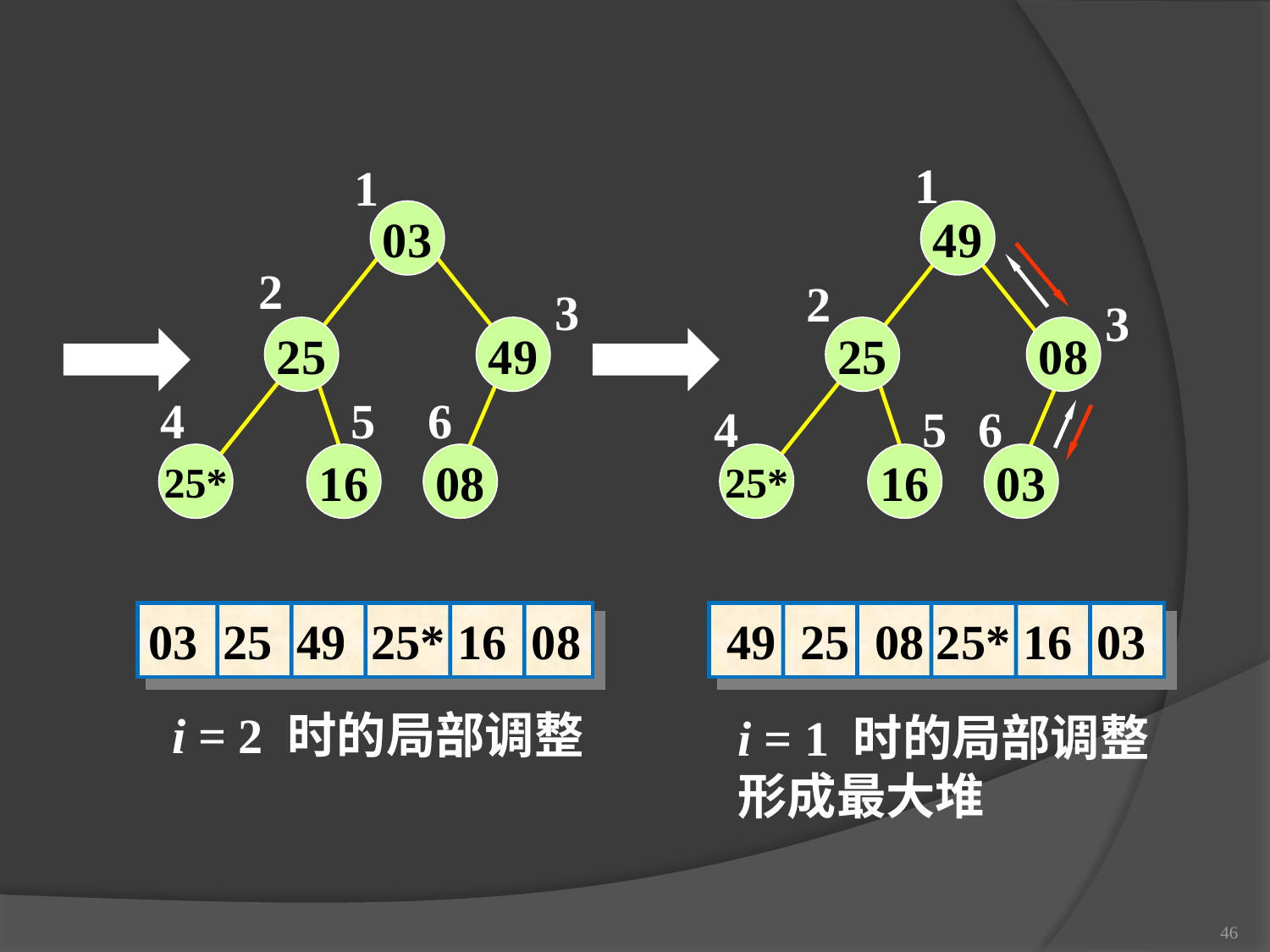

1
1
03
49

2

2
3
3
25
49
25
08

4
5
6
4
5
6

25*
16
08
25*
16
03
03  25  49  25* 16  08

49  25  08 25* 16  03

i = 2 时的局部调整
i = 1 时的局部调整
形成最大堆
46